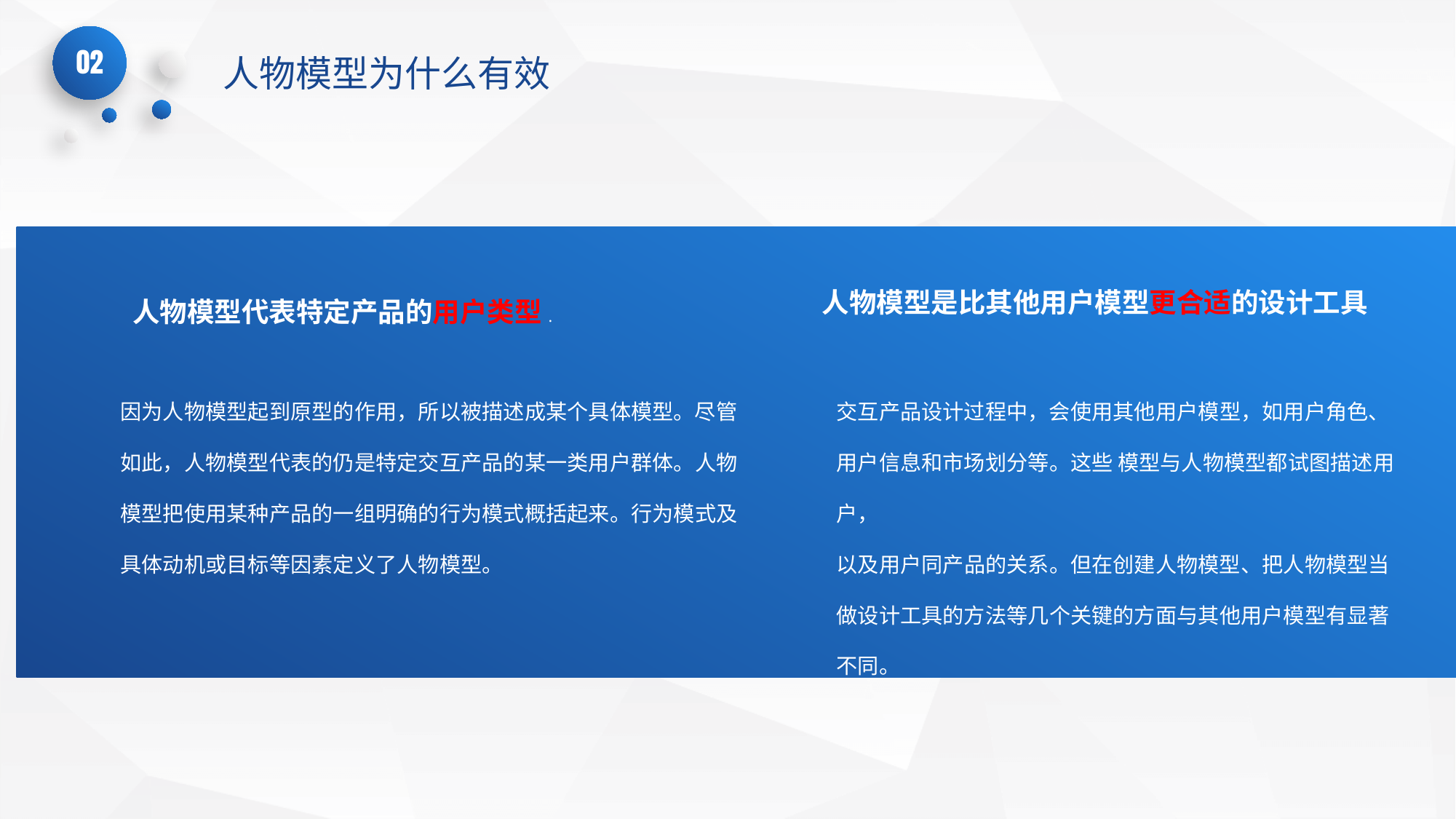

02
人物模型为什么有效

人物模型代表特定产品的用户类型.
人物模型是比其他用户模型更合适的设计工具

因为人物模型起到原型的作用，所以被描述成某个具体模型。尽管如此，人物模型代表的仍是特定交互产品的某一类用户群体。人物模型把使用某种产品的一组明确的行为模式概括起来。行为模式及具体动机或目标等因素定义了人物模型。
交互产品设计过程中，会使用其他用户模型，如用户角色、用户信息和市场划分等。这些 模型与人物模型都试图描述用户，
以及用户同产品的关系。但在创建人物模型、把人物模型当 做设计工具的方法等几个关键的方面与其他用户模型有显著不同。